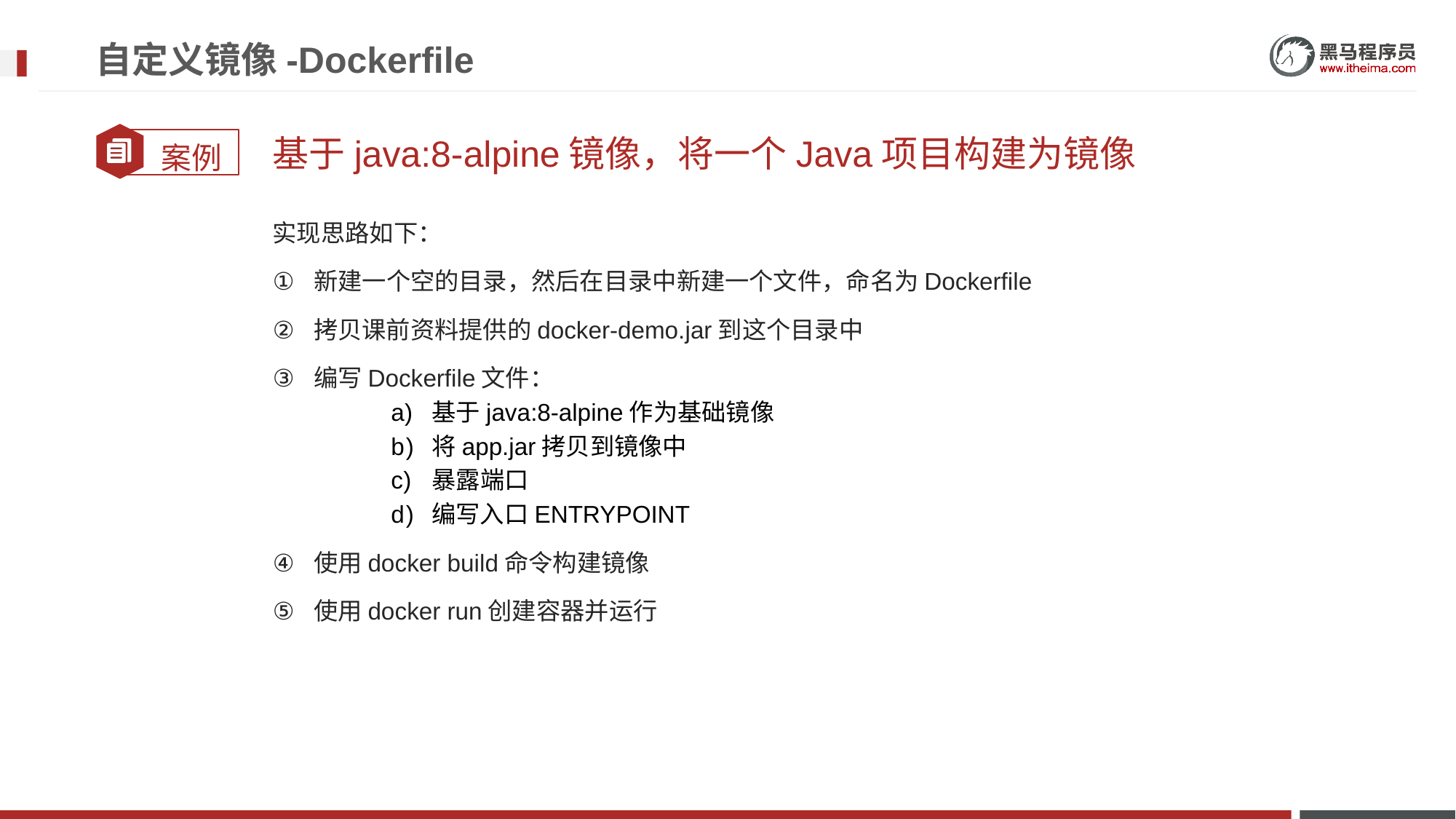

# 自定义镜像-Dockerfile
基于java:8-alpine镜像，将一个Java项目构建为镜像
实现思路如下：
新建一个空的目录，然后在目录中新建一个文件，命名为Dockerfile
拷贝课前资料提供的docker-demo.jar到这个目录中
编写Dockerfile文件：
基于java:8-alpine作为基础镜像
将app.jar拷贝到镜像中
暴露端口
编写入口ENTRYPOINT
使用docker build命令构建镜像
使用docker run创建容器并运行